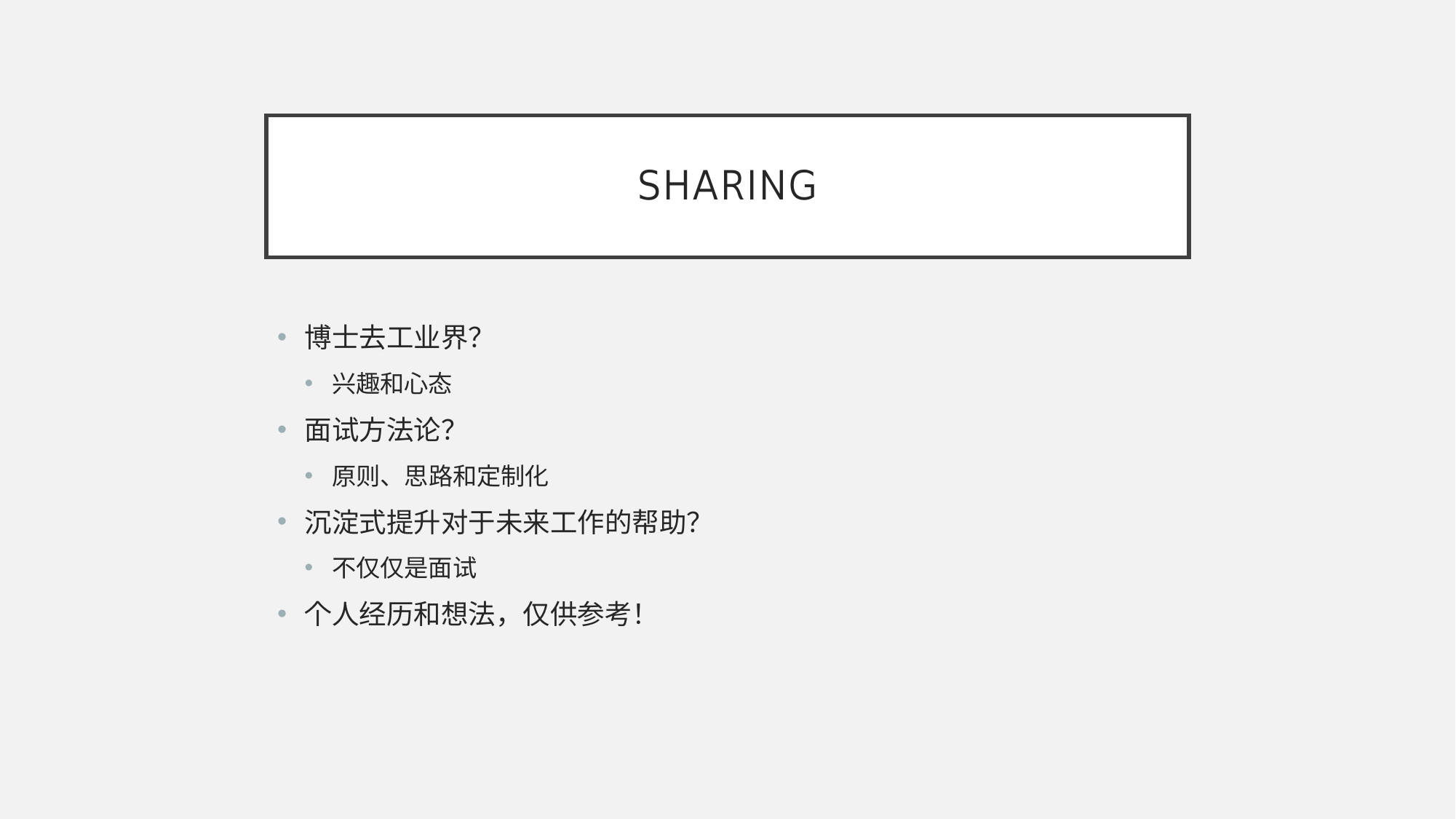

# Sharing
博士去工业界？
兴趣和心态
面试方法论？
原则、思路和定制化
沉淀式提升对于未来工作的帮助？
不仅仅是面试
个人经历和想法，仅供参考！